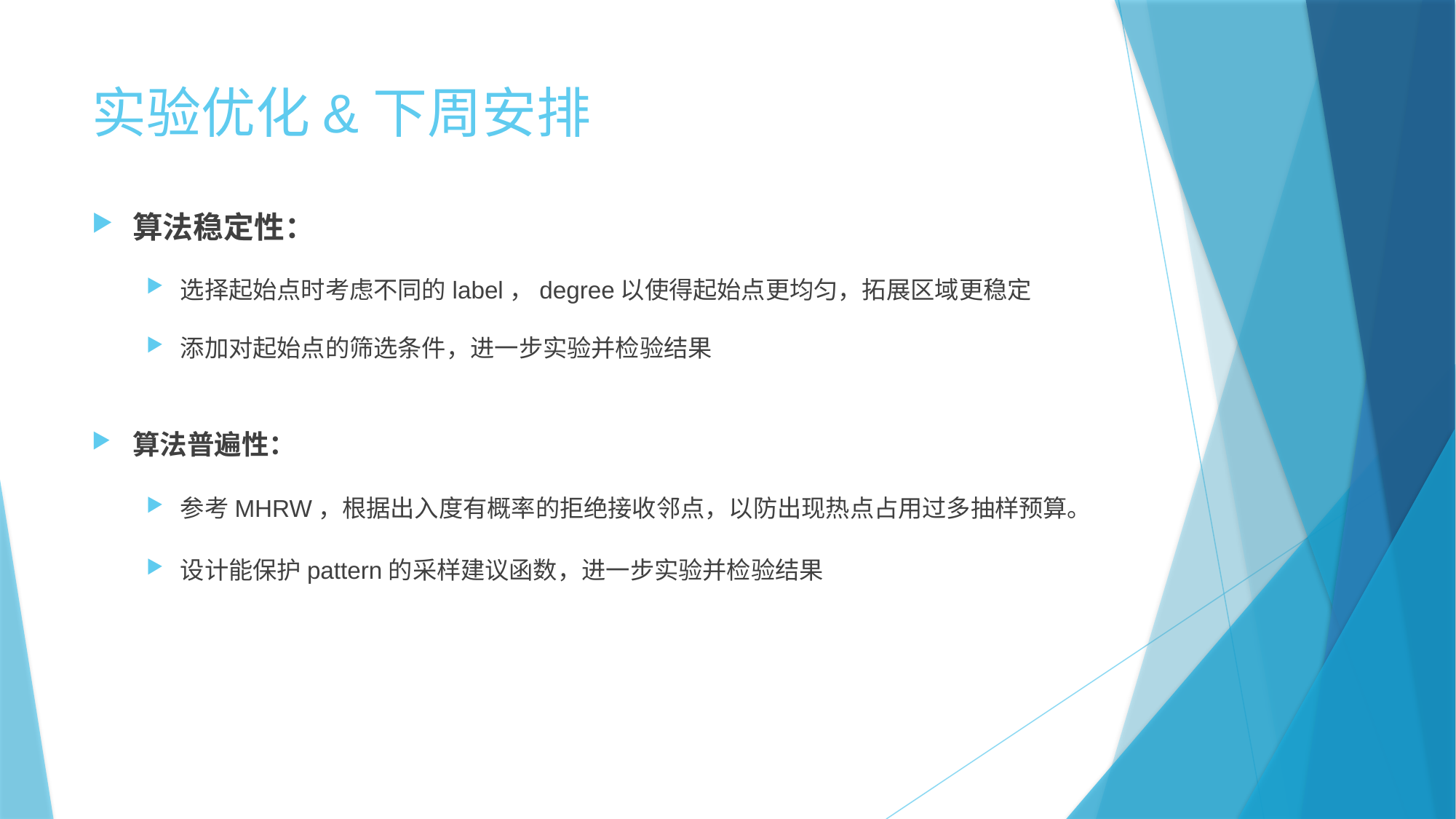

# 实验优化&下周安排
算法稳定性：
选择起始点时考虑不同的label，degree以使得起始点更均匀，拓展区域更稳定
添加对起始点的筛选条件，进一步实验并检验结果

算法普遍性：
参考MHRW，根据出入度有概率的拒绝接收邻点，以防出现热点占用过多抽样预算。
设计能保护pattern的采样建议函数，进一步实验并检验结果